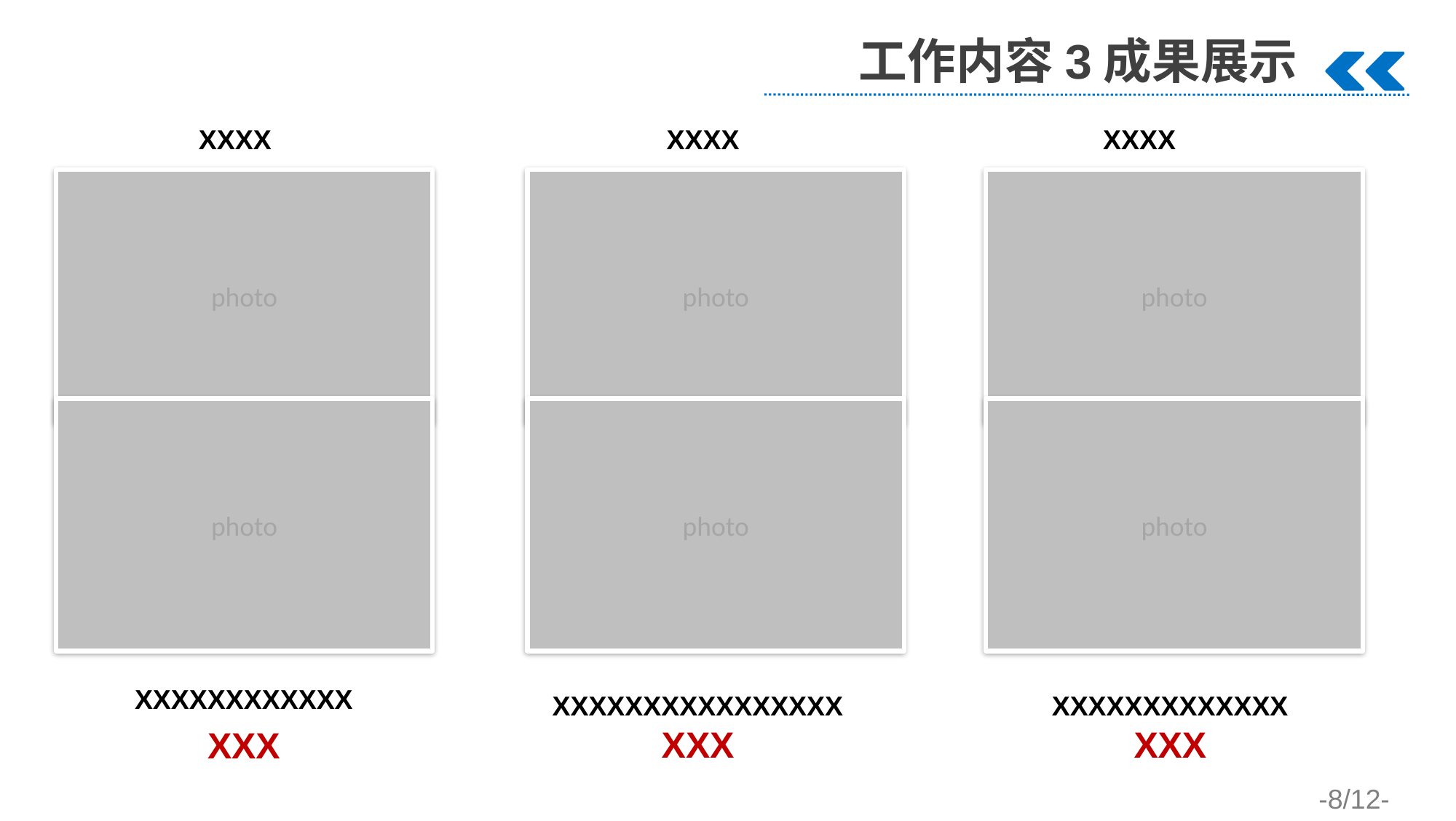

工作内容3成果展示

XXXX
XXXX
XXXX
photo
photo
photo
photo
photo
photo
XXXXXXXXXXXX
XXX
XXXXXXXXXXXXXXXX
XXX
XXXXXXXXXXXXX
XXX